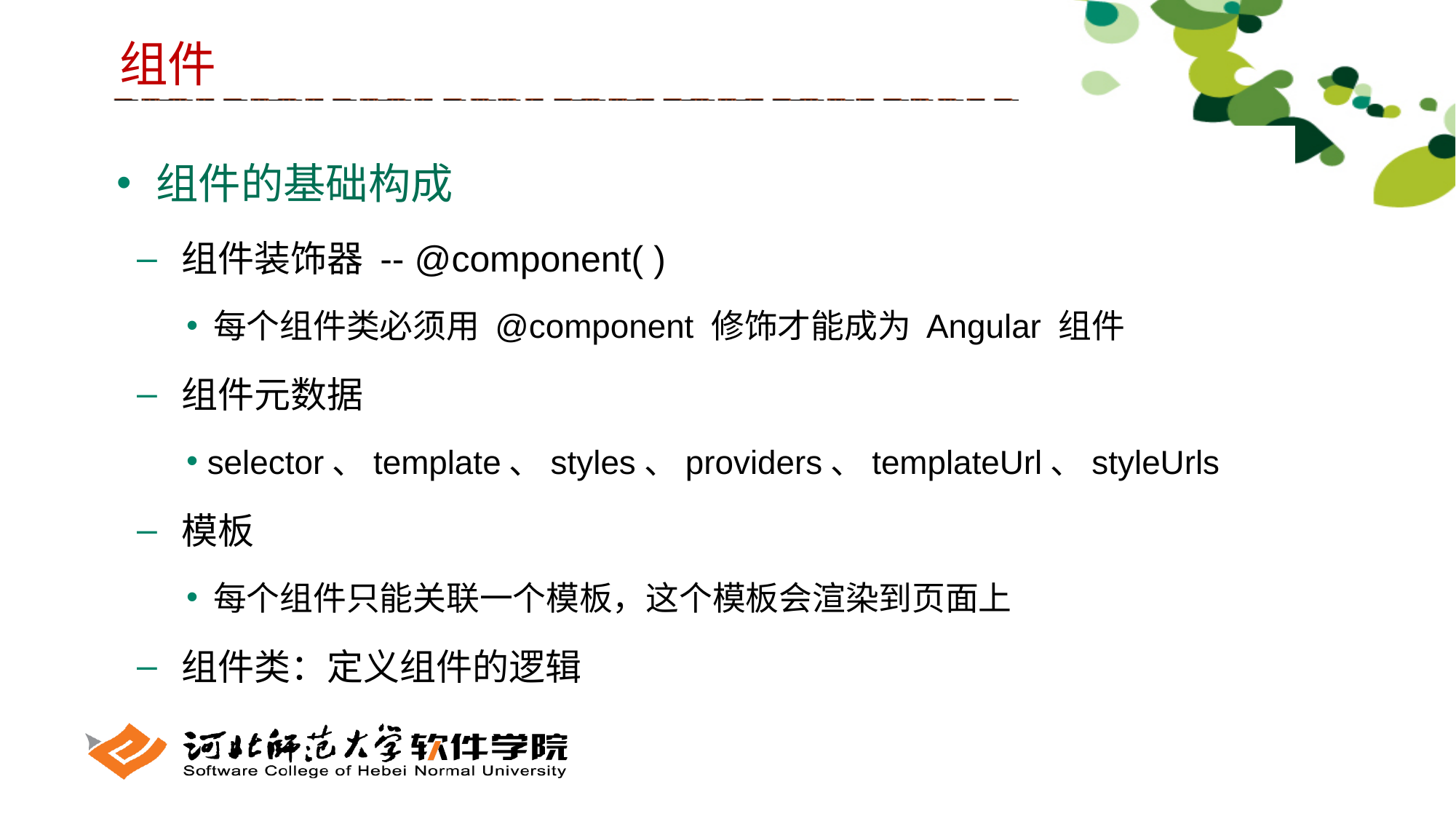

组件
 组件的基础构成
 组件装饰器 -- @component( )
 每个组件类必须用 @component 修饰才能成为 Angular 组件
 组件元数据
 selector、template、styles、providers、templateUrl、styleUrls
 模板
 每个组件只能关联一个模板，这个模板会渲染到页面上
 组件类：定义组件的逻辑